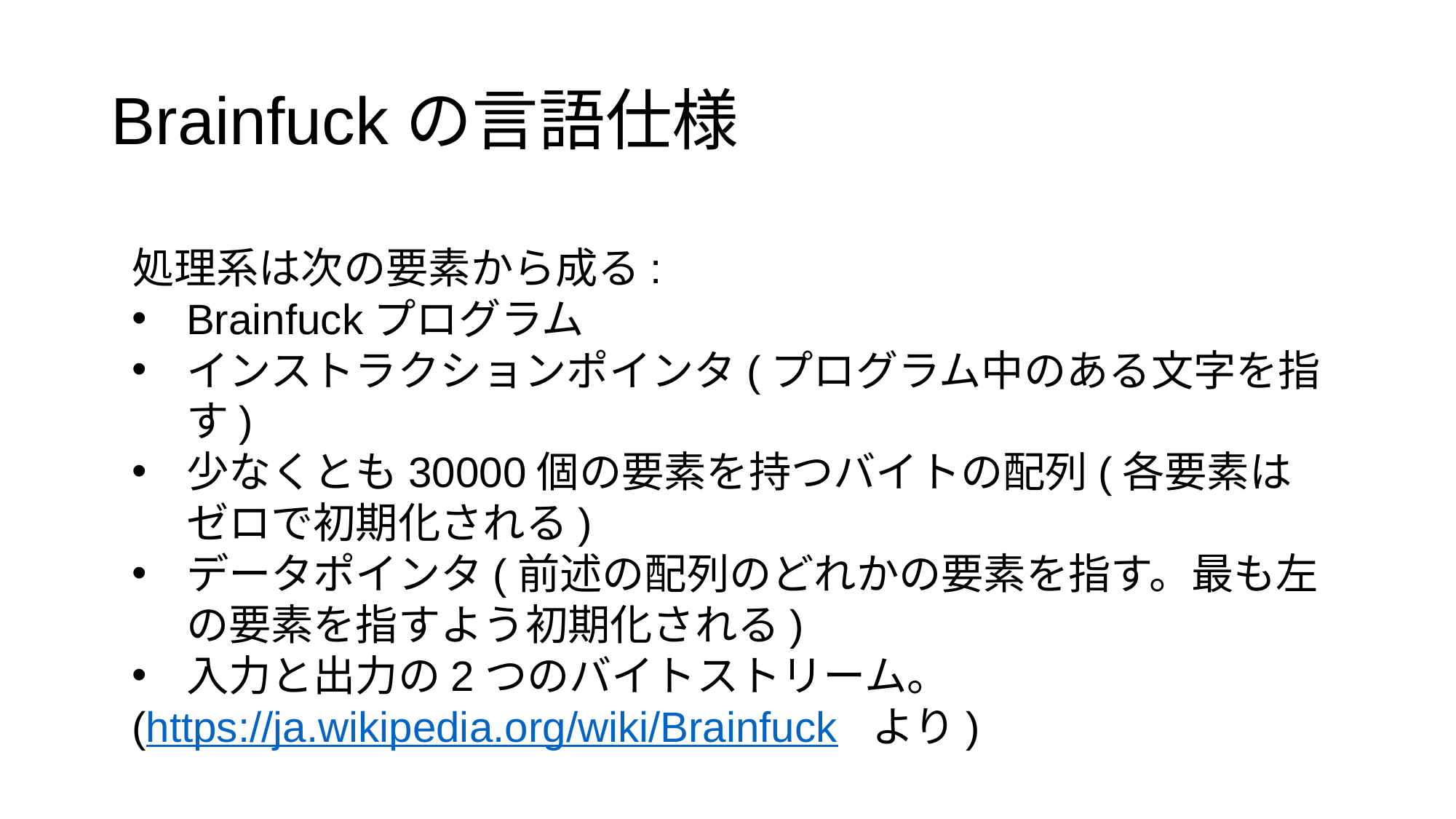

# Brainfuckの言語仕様
処理系は次の要素から成る:
Brainfuckプログラム
インストラクションポインタ(プログラム中のある文字を指す)
少なくとも30000個の要素を持つバイトの配列(各要素はゼロで初期化される)
データポインタ(前述の配列のどれかの要素を指す。最も左の要素を指すよう初期化される)
入力と出力の2つのバイトストリーム。
(https://ja.wikipedia.org/wiki/Brainfuck  より)